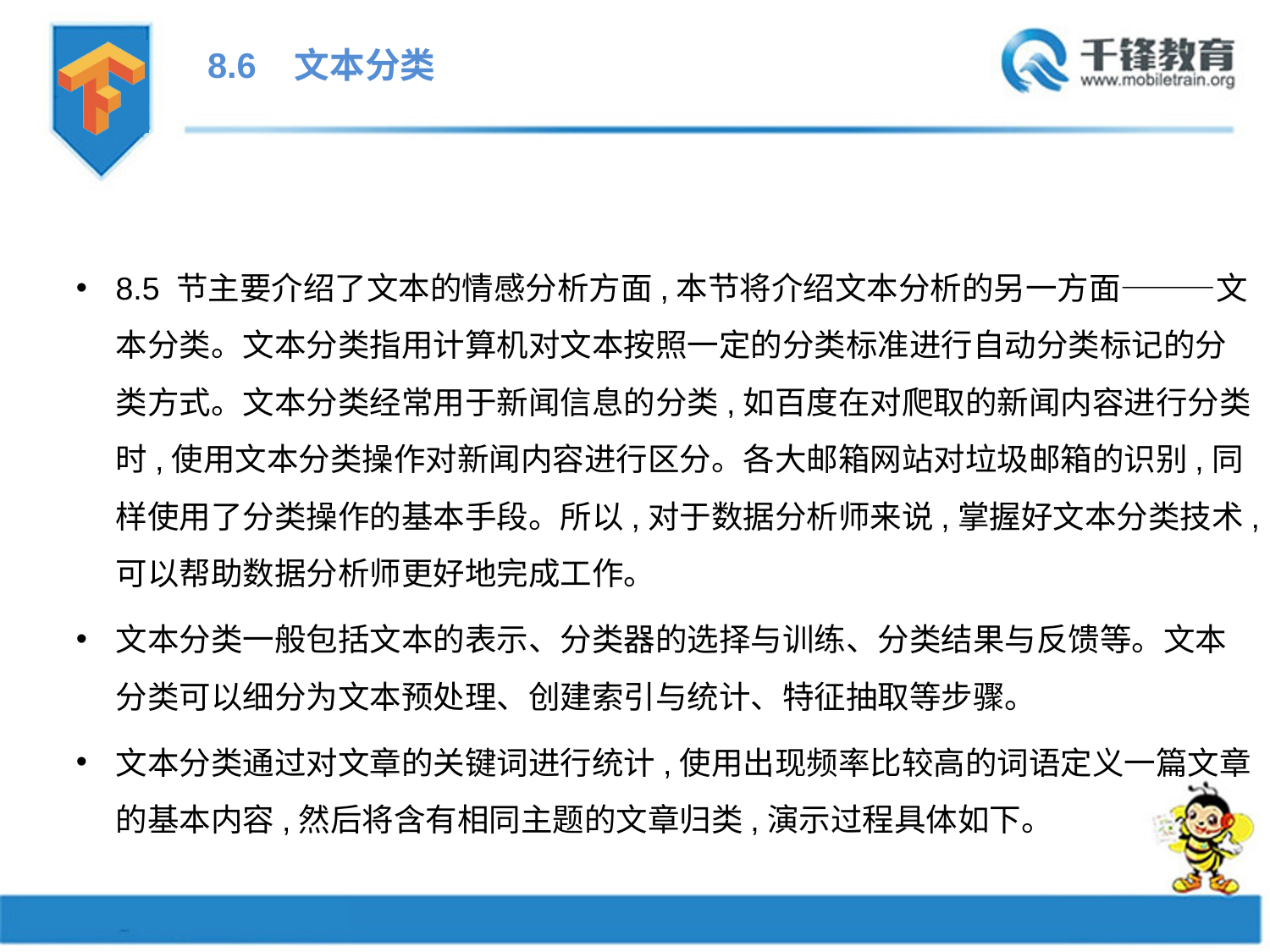

8.6   文本分类
8.5 节主要介绍了文本的情感分析方面,本节将介绍文本分析的另一方面———文本分类。文本分类指用计算机对文本按照一定的分类标准进行自动分类标记的分类方式。文本分类经常用于新闻信息的分类,如百度在对爬取的新闻内容进行分类时,使用文本分类操作对新闻内容进行区分。各大邮箱网站对垃圾邮箱的识别,同样使用了分类操作的基本手段。所以,对于数据分析师来说,掌握好文本分类技术,可以帮助数据分析师更好地完成工作。
文本分类一般包括文本的表示、分类器的选择与训练、分类结果与反馈等。文本分类可以细分为文本预处理、创建索引与统计、特征抽取等步骤。
文本分类通过对文章的关键词进行统计,使用出现频率比较高的词语定义一篇文章的基本内容,然后将含有相同主题的文章归类,演示过程具体如下。